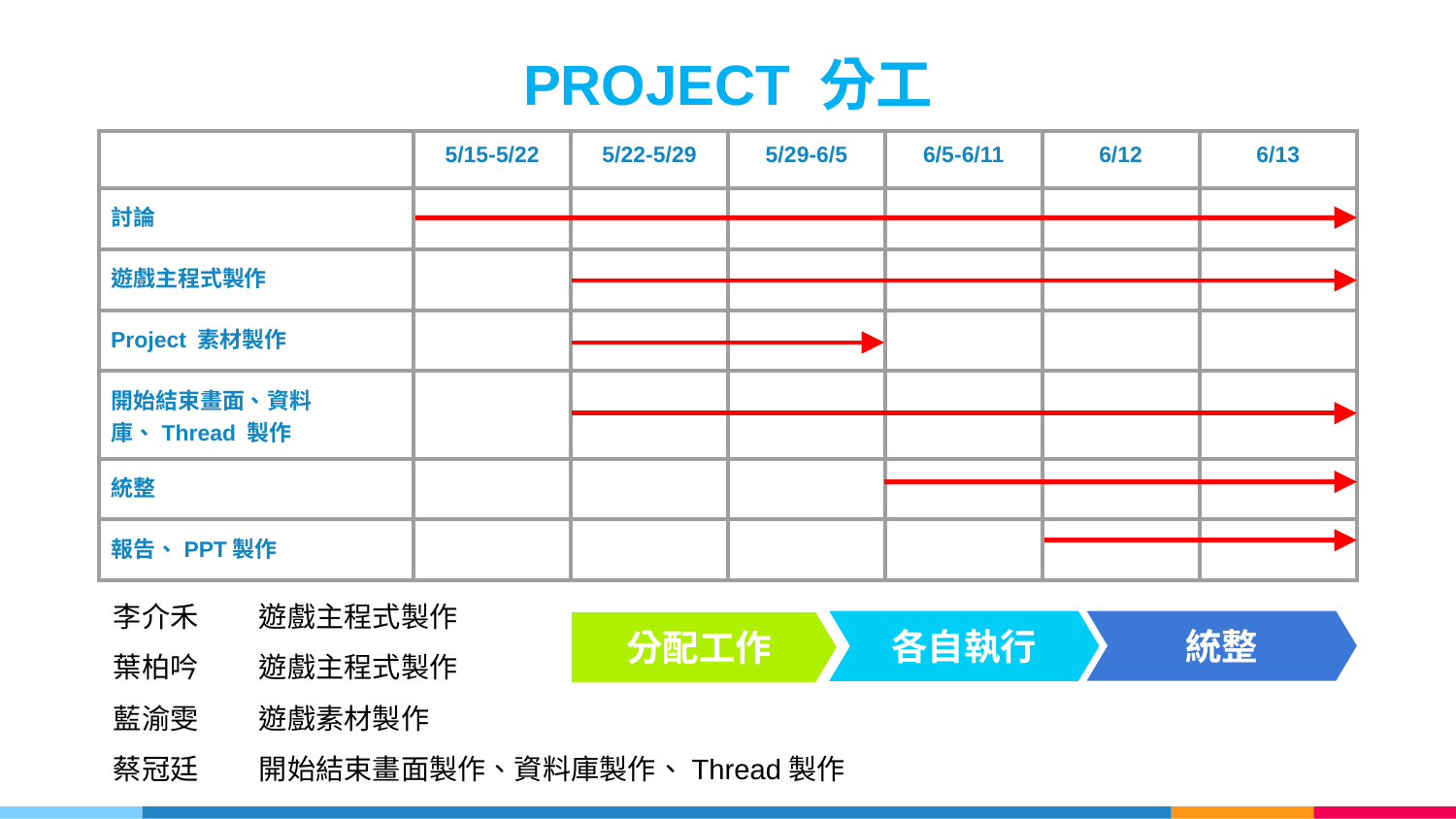

PROJECT 分工
|  | 5/15-5/22 | 5/22-5/29 | 5/29-6/5 | 6/5-6/11 | 6/12 | 6/13 |
| --- | --- | --- | --- | --- | --- | --- |
| 討論 |  |  |  |  |  |  |
| 遊戲主程式製作 |  |  |  |  |  |  |
| Project 素材製作 |  |  |  |  |  |  |
| 開始結束畫面、資料庫、Thread 製作 |  |  |  |  |  |  |
| 統整 |  |  |  |  |  |  |
| 報告、PPT製作 |  |  |  |  |  |  |
李介禾 	遊戲主程式製作
葉柏吟	遊戲主程式製作
藍渝雯	遊戲素材製作
蔡冠廷	開始結束畫面製作、資料庫製作、Thread製作

統整
各自執行
分配工作